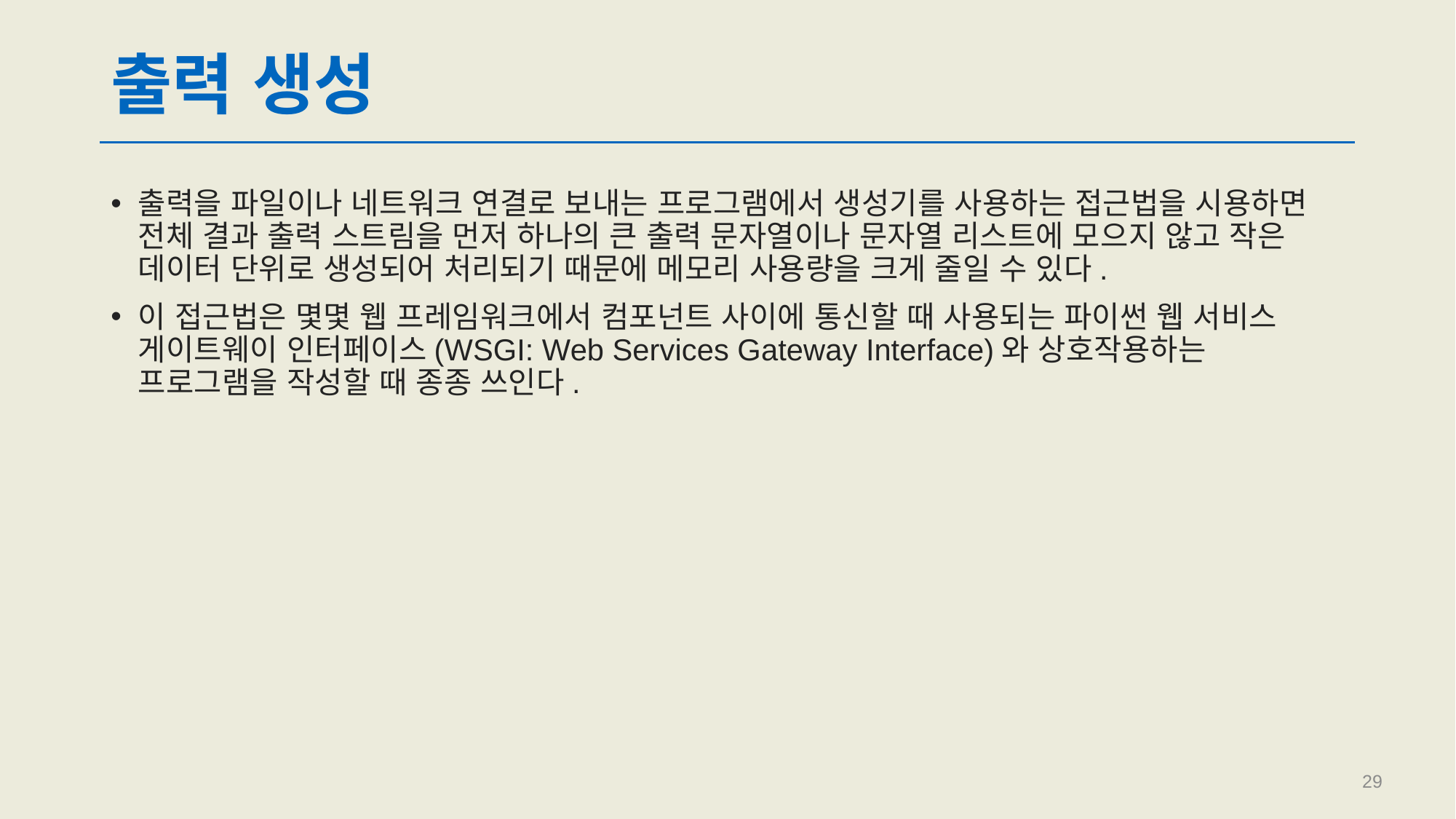

# 출력 생성
출력을 파일이나 네트워크 연결로 보내는 프로그램에서 생성기를 사용하는 접근법을 시용하면 전체 결과 출력 스트림을 먼저 하나의 큰 출력 문자열이나 문자열 리스트에 모으지 않고 작은 데이터 단위로 생성되어 처리되기 때문에 메모리 사용량을 크게 줄일 수 있다.
이 접근법은 몇몇 웹 프레임워크에서 컴포넌트 사이에 통신할 때 사용되는 파이썬 웹 서비스 게이트웨이 인터페이스(WSGI: Web Services Gateway Interface)와 상호작용하는 프로그램을 작성할 때 종종 쓰인다.
29